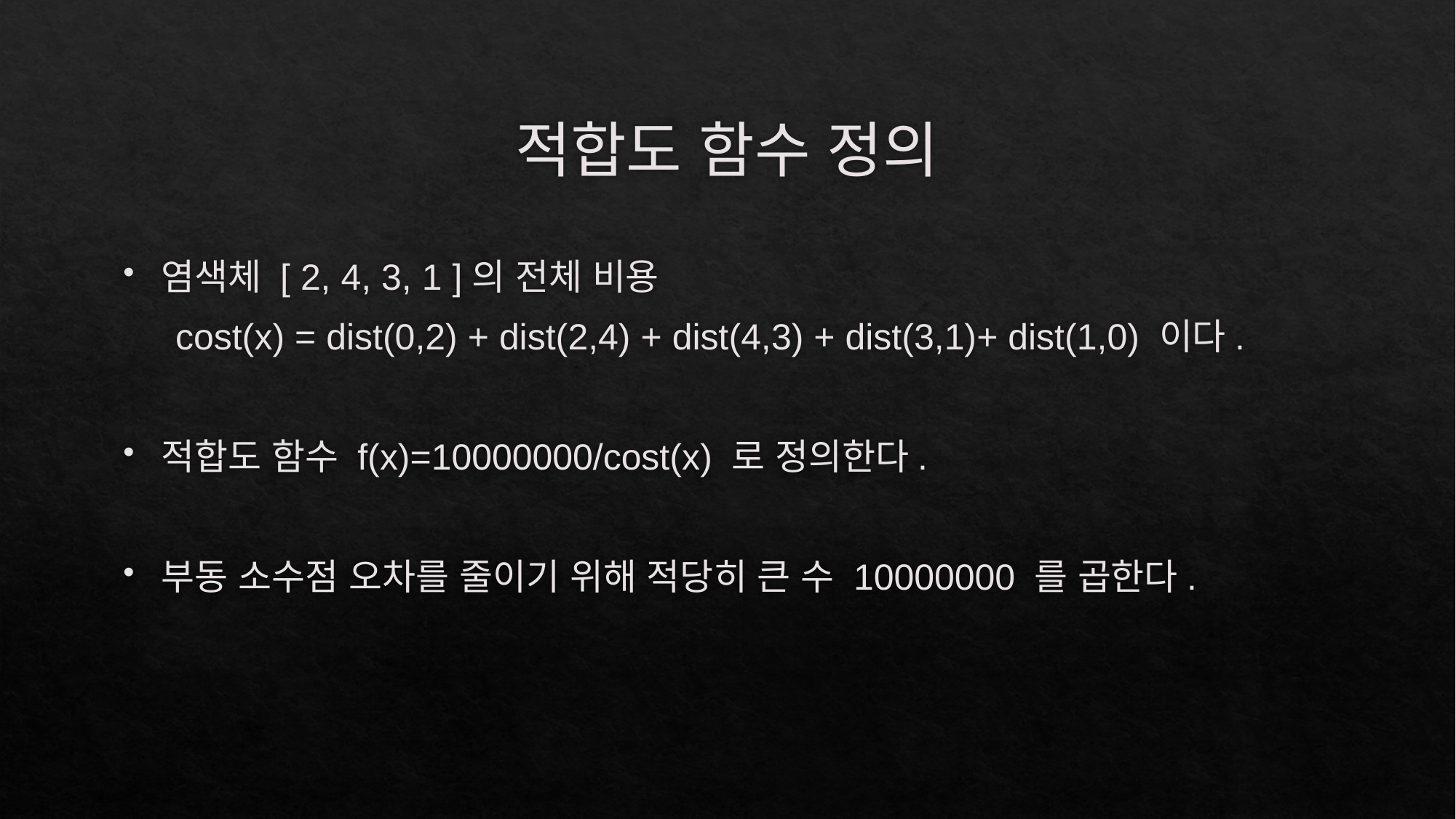

# 적합도 함수 정의
염색체 [ 2, 4, 3, 1 ]의 전체 비용
     cost(x) = dist(0,2) + dist(2,4) + dist(4,3) + dist(3,1)+ dist(1,0) 이다.

적합도 함수 f(x)=10000000/cost(x) 로 정의한다.

부동 소수점 오차를 줄이기 위해 적당히 큰 수 10000000 를 곱한다.